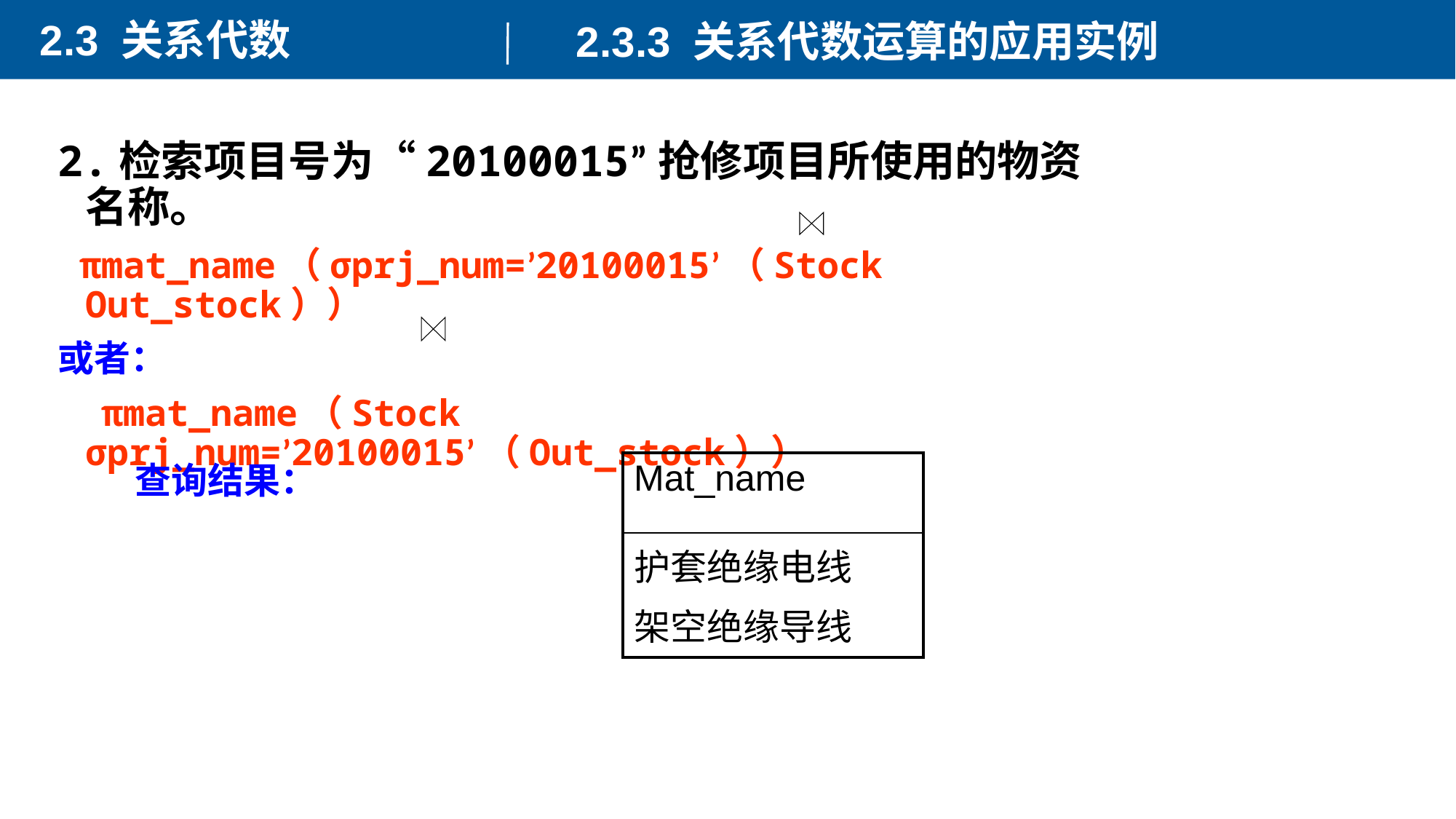

2.3 关系代数
2.3.3 关系代数运算的应用实例

2.检索项目号为“20100015”抢修项目所使用的物资名称。
 πmat_name（σprj_num=’20100015’（Stock    Out_stock））
或者：
  πmat_name（Stock   σprj_num=’20100015’（Out_stock））

查询结果：
| Mat\_name |
| --- |
| 护套绝缘电线 架空绝缘导线 |